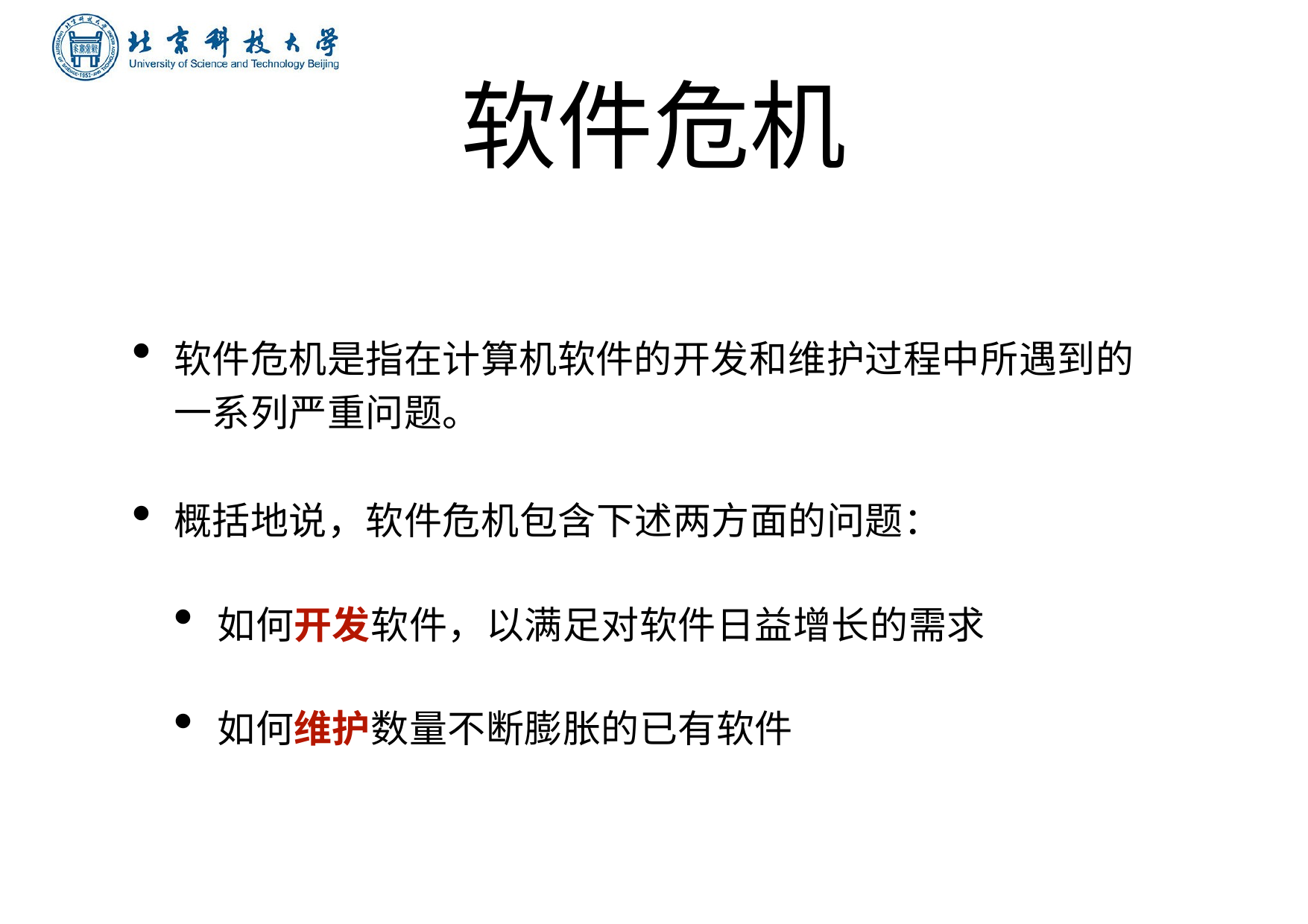

# 软件危机
软件危机是指在计算机软件的开发和维护过程中所遇到的
⼀系列严重问题。

概括地说，软件危机包含下述两⽅⾯的问题：
如何开发软件，以满⾜对软件⽇益增长的需求
如何维护数量不断膨胀的已有软件